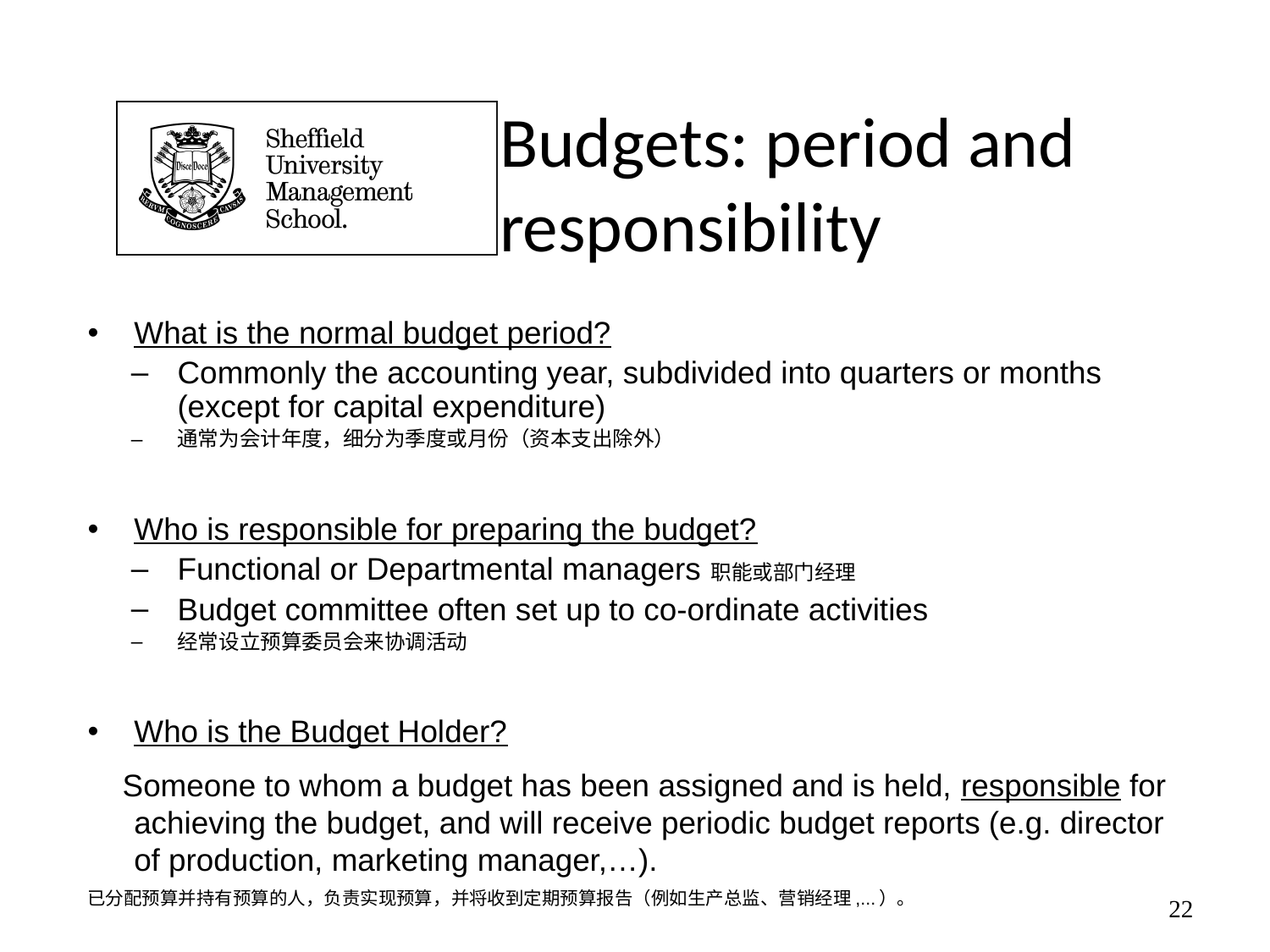

# Budgets: period and responsibility
What is the normal budget period?
Commonly the accounting year, subdivided into quarters or months (except for capital expenditure)
通常为会计年度，细分为季度或月份（资本支出除外）

Who is responsible for preparing the budget?
Functional or Departmental managers 职能或部门经理
Budget committee often set up to co-ordinate activities
经常设立预算委员会来协调活动

Who is the Budget Holder?
    Someone to whom a budget has been assigned and is held, responsible for achieving the budget, and will receive periodic budget reports (e.g. director of production, marketing manager,…).
已分配预算并持有预算的人，负责实现预算，并将收到定期预算报告（例如生产总监、营销经理,...）。
22